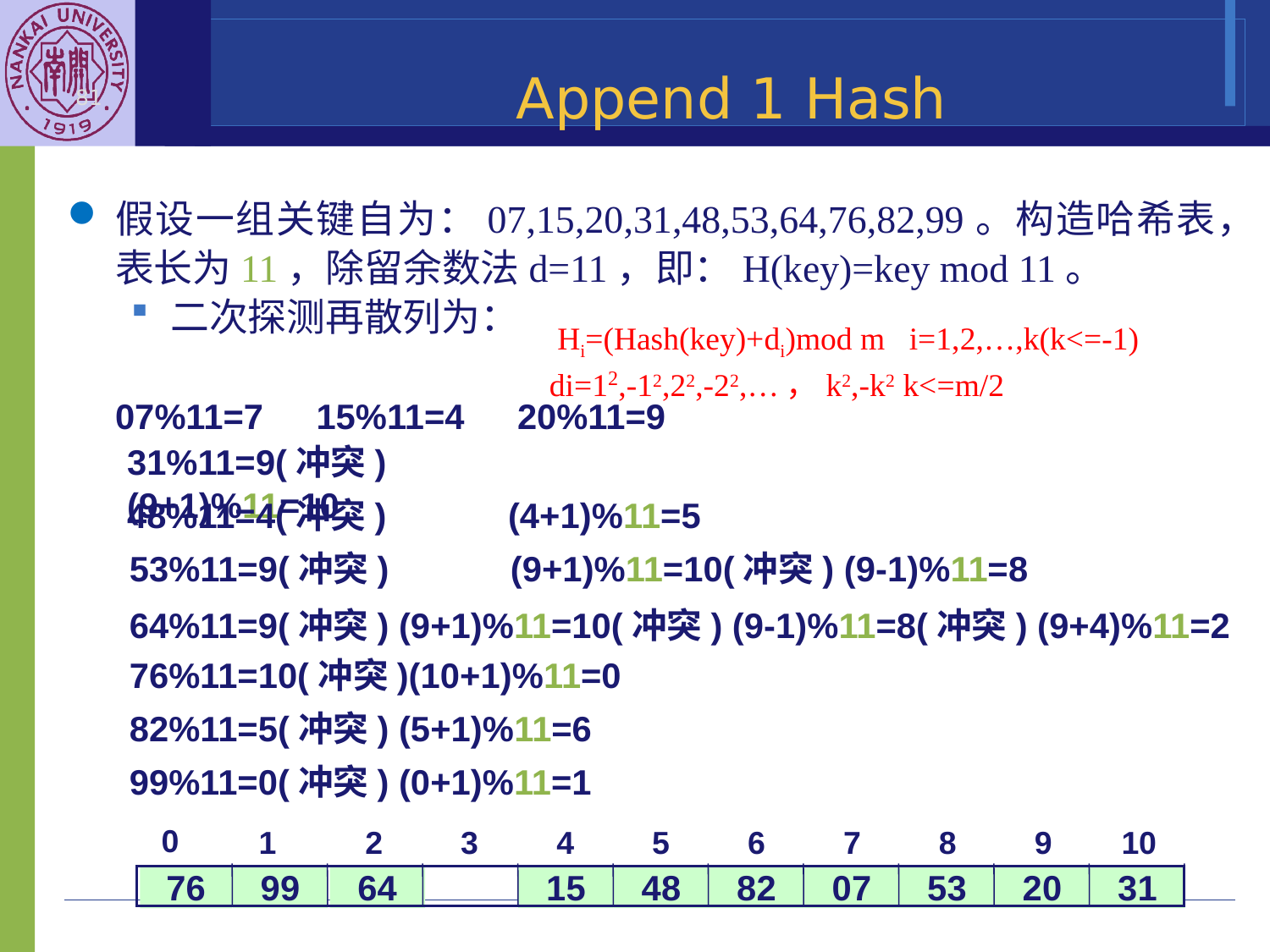

81
Append 1 Hash

假设一组关键自为：07,15,20,31,48,53,64,76,82,99。构造哈希表，表长为11，除留余数法d=11，即：H(key)=key mod 11。
二次探测再散列为：
 Hi=(Hash(key)+di)mod m   i=1,2,…,k(k<=-1)
di=12,-12,22,-22,…，k2,-k2 k<=m/2
07%11=7
15%11=4
20%11=9
31%11=9(冲突)	(9+1)%11=10
48%11=4(冲突)	(4+1)%11=5
53%11=9(冲突)	(9+1)%11=10(冲突) (9-1)%11=8
64%11=9(冲突) (9+1)%11=10(冲突) (9-1)%11=8(冲突) (9+4)%11=2
76%11=10(冲突)(10+1)%11=0
82%11=5(冲突) (5+1)%11=6
99%11=0(冲突) (0+1)%11=1
0
1
2
3
4
5
6
7
8
9
10

76
99
64
15
48
82
07
53
20
31